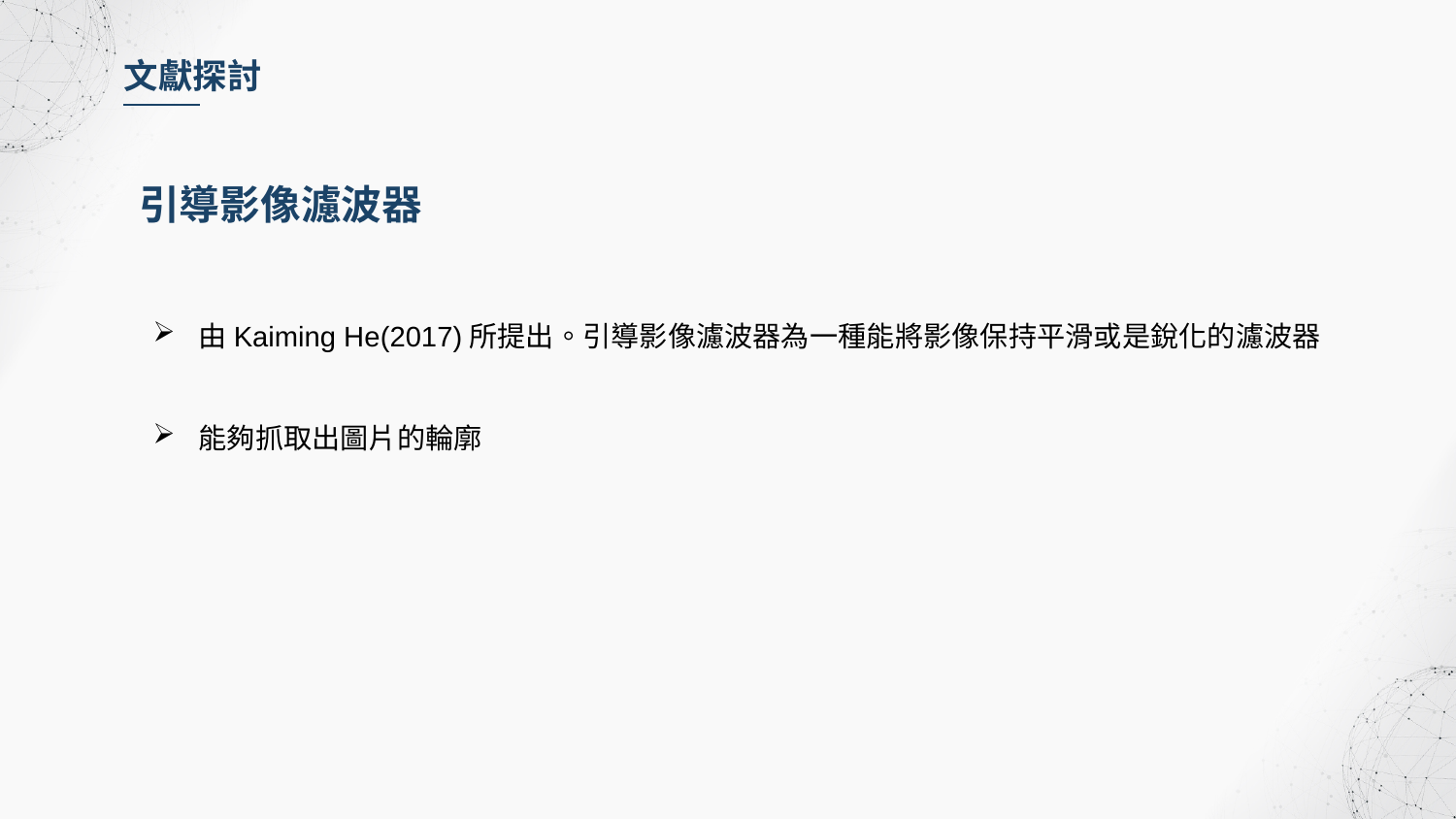

文獻探討
引導影像濾波器
由Kaiming He(2017)所提出。引導影像濾波器為一種能將影像保持平滑或是銳化的濾波器

能夠抓取出圖片的輪廓